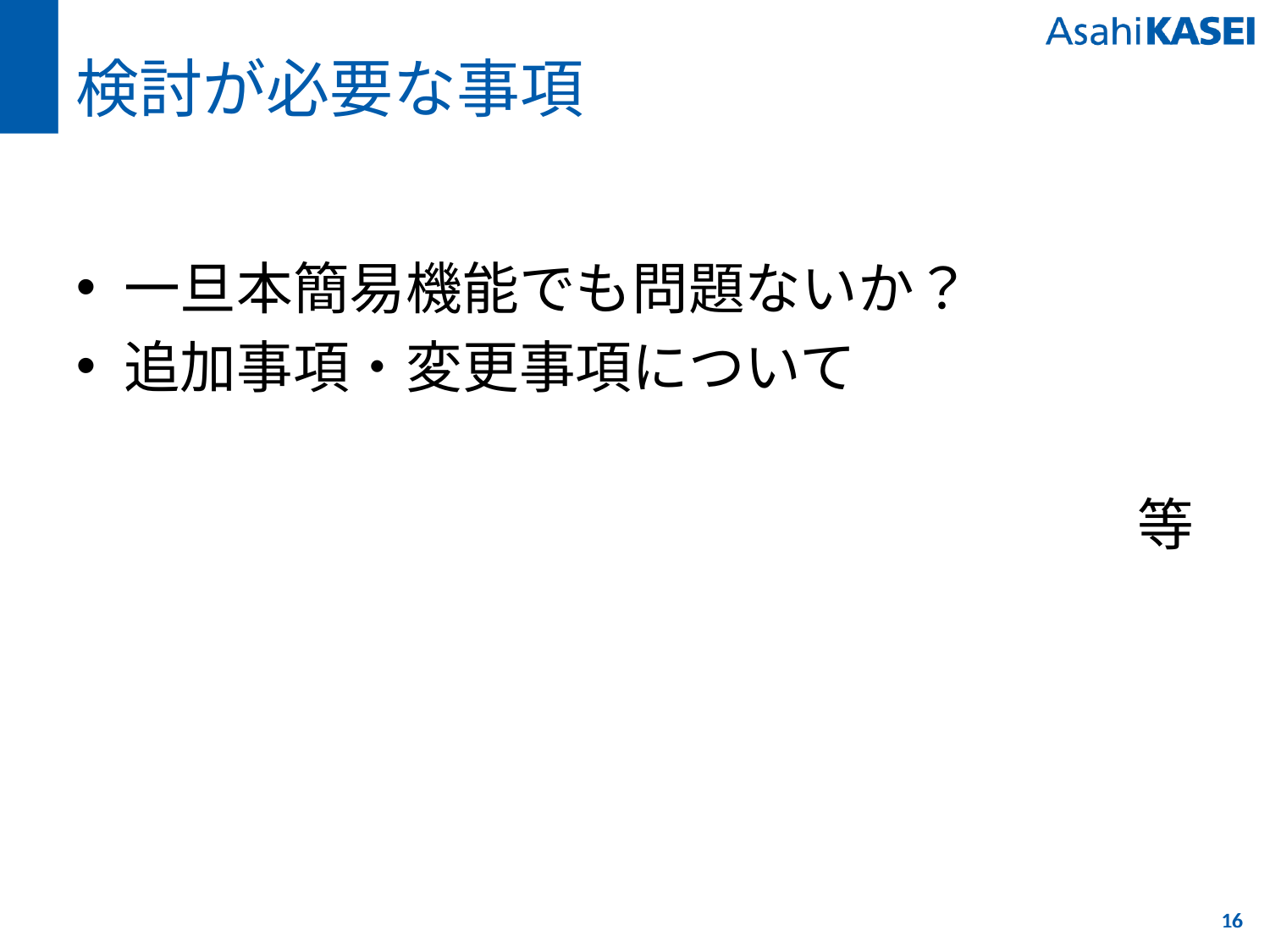

# 検討が必要な事項
一旦本簡易機能でも問題ないか？
追加事項・変更事項について

等